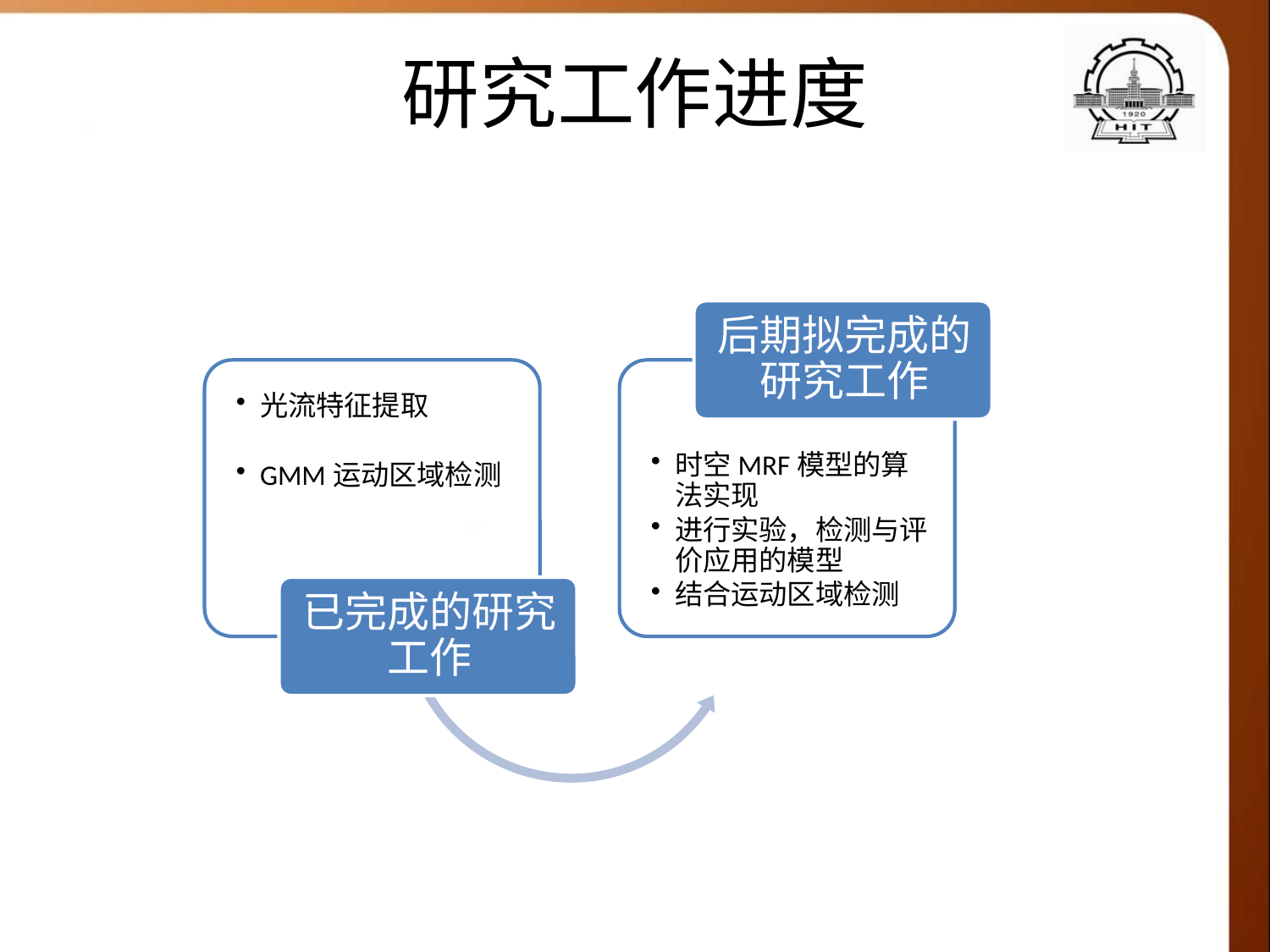

# 研究工作进度
光流特征提取

GMM运动区域检测
已完成的研究工作
时空MRF模型的算法实现
进行实验，检测与评价应用的模型
结合运动区域检测
后期拟完成的研究工作